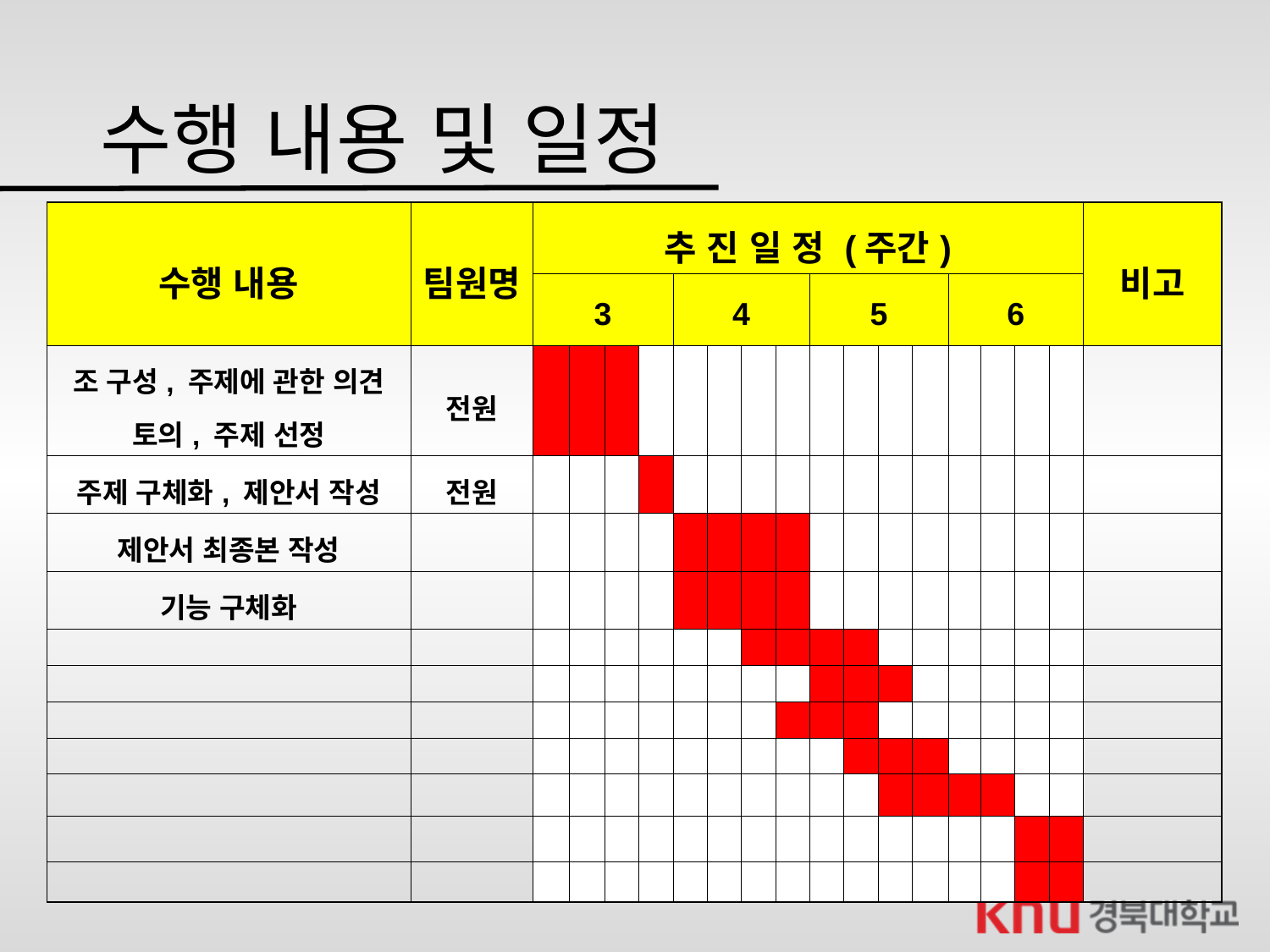

# 수행 내용 및 일정
| 수행 내용 | 팀원명 | 추 진 일 정 (주간) |  |  |  |  |  |  |  |  |  |  |  |  |  |  |  | 비고 |
| --- | --- | --- | --- | --- | --- | --- | --- | --- | --- | --- | --- | --- | --- | --- | --- | --- | --- | --- |
|  |  | 3 |  |  |  | 4 |  |  |  | 5 |  |  |  | 6 |  |  |  |  |
| 조 구성, 주제에 관한 의견 토의, 주제 선정 | 전원 |  |  |  |  |  |  |  |  |  |  |  |  |  |  |  |  |  |
| 주제 구체화, 제안서 작성 | 전원 |  |  |  |  |  |  |  |  |  |  |  |  |  |  |  |  |  |
| 제안서 최종본 작성 |  |  |  |  |  |  |  |  |  |  |  |  |  |  |  |  |  |  |
| 기능 구체화 |  |  |  |  |  |  |  |  |  |  |  |  |  |  |  |  |  |  |
|  |  |  |  |  |  |  |  |  |  |  |  |  |  |  |  |  |  |  |
|  |  |  |  |  |  |  |  |  |  |  |  |  |  |  |  |  |  |  |
|  |  |  |  |  |  |  |  |  |  |  |  |  |  |  |  |  |  |  |
|  |  |  |  |  |  |  |  |  |  |  |  |  |  |  |  |  |  |  |
|  |  |  |  |  |  |  |  |  |  |  |  |  |  |  |  |  |  |  |
|  |  |  |  |  |  |  |  |  |  |  |  |  |  |  |  |  |  |  |
|  |  |  |  |  |  |  |  |  |  |  |  |  |  |  |  |  |  |  |